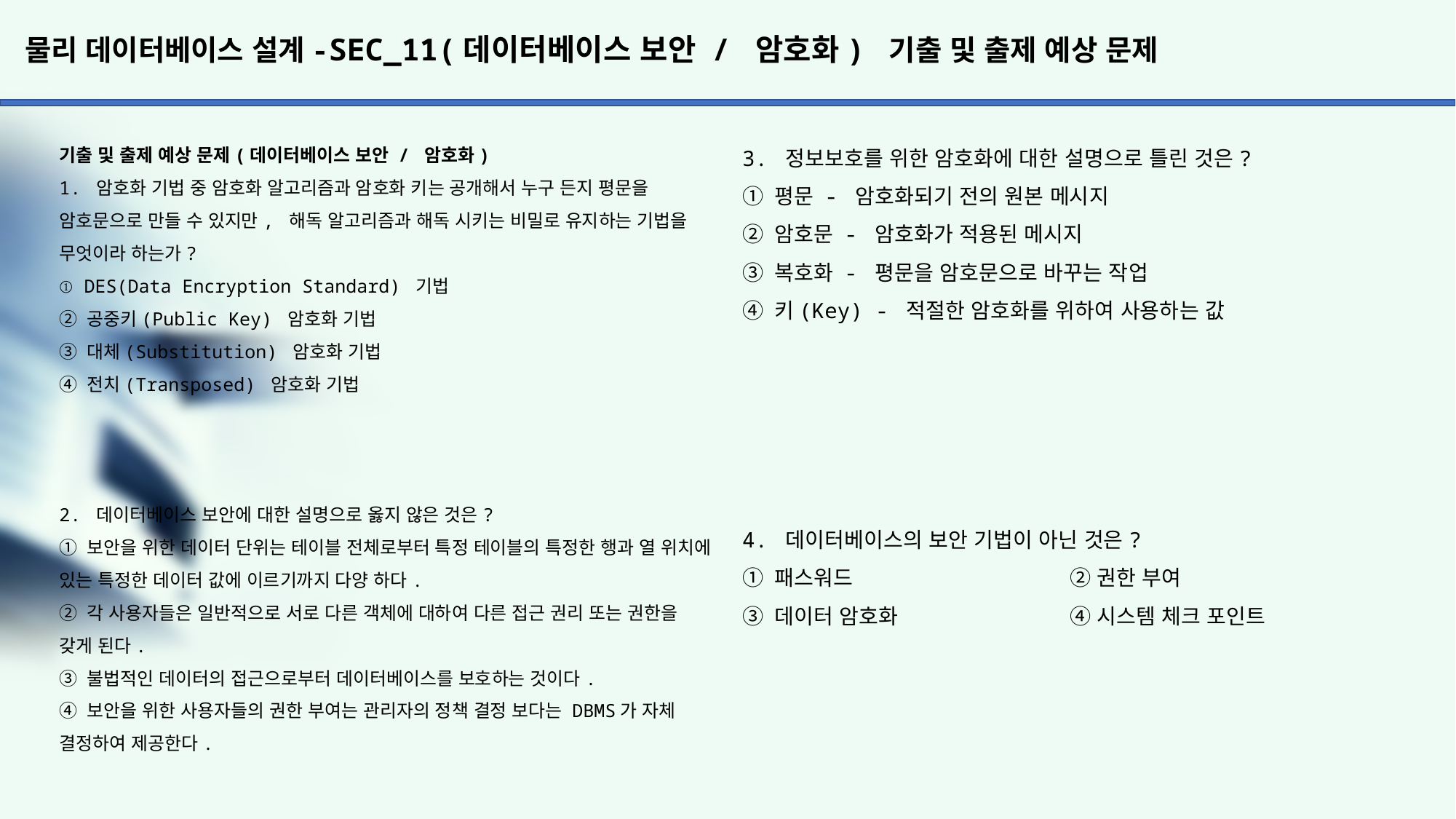

# 물리 데이터베이스 설계-SEC_11(데이터베이스 보안 / 암호화) 기출 및 출제 예상 문제
3. 정보보호를 위한 암호화에 대한 설명으로 틀린 것은?
① 평문 - 암호화되기 전의 원본 메시지
② 암호문 - 암호화가 적용된 메시지
③ 복호화 - 평문을 암호문으로 바꾸는 작업
④ 키(Key) - 적절한 암호화를 위하여 사용하는 값

4. 데이터베이스의 보안 기법이 아닌 것은?
① 패스워드		② 권한 부여
③ 데이터 암호화		④ 시스템 체크 포인트
기출 및 출제 예상 문제(데이터베이스 보안 / 암호화)
1. 암호화 기법 중 암호화 알고리즘과 암호화 키는 공개해서 누구 든지 평문을 암호문으로 만들 수 있지만, 해독 알고리즘과 해독 시키는 비밀로 유지하는 기법을 무엇이라 하는가?
① DES(Data Encryption Standard) 기법
② 공중키(Public Key) 암호화 기법
③ 대체(Substitution) 암호화 기법
④ 전치(Transposed) 암호화 기법

2. 데이터베이스 보안에 대한 설명으로 옳지 않은 것은?
① 보안을 위한 데이터 단위는 테이블 전체로부터 특정 테이블의 특정한 행과 열 위치에 있는 특정한 데이터 값에 이르기까지 다양 하다.
② 각 사용자들은 일반적으로 서로 다른 객체에 대하여 다른 접근 권리 또는 권한을 갖게 된다.
③ 불법적인 데이터의 접근으로부터 데이터베이스를 보호하는 것이다.
④ 보안을 위한 사용자들의 권한 부여는 관리자의 정책 결정 보다는 DBMS가 자체 결정하여 제공한다.